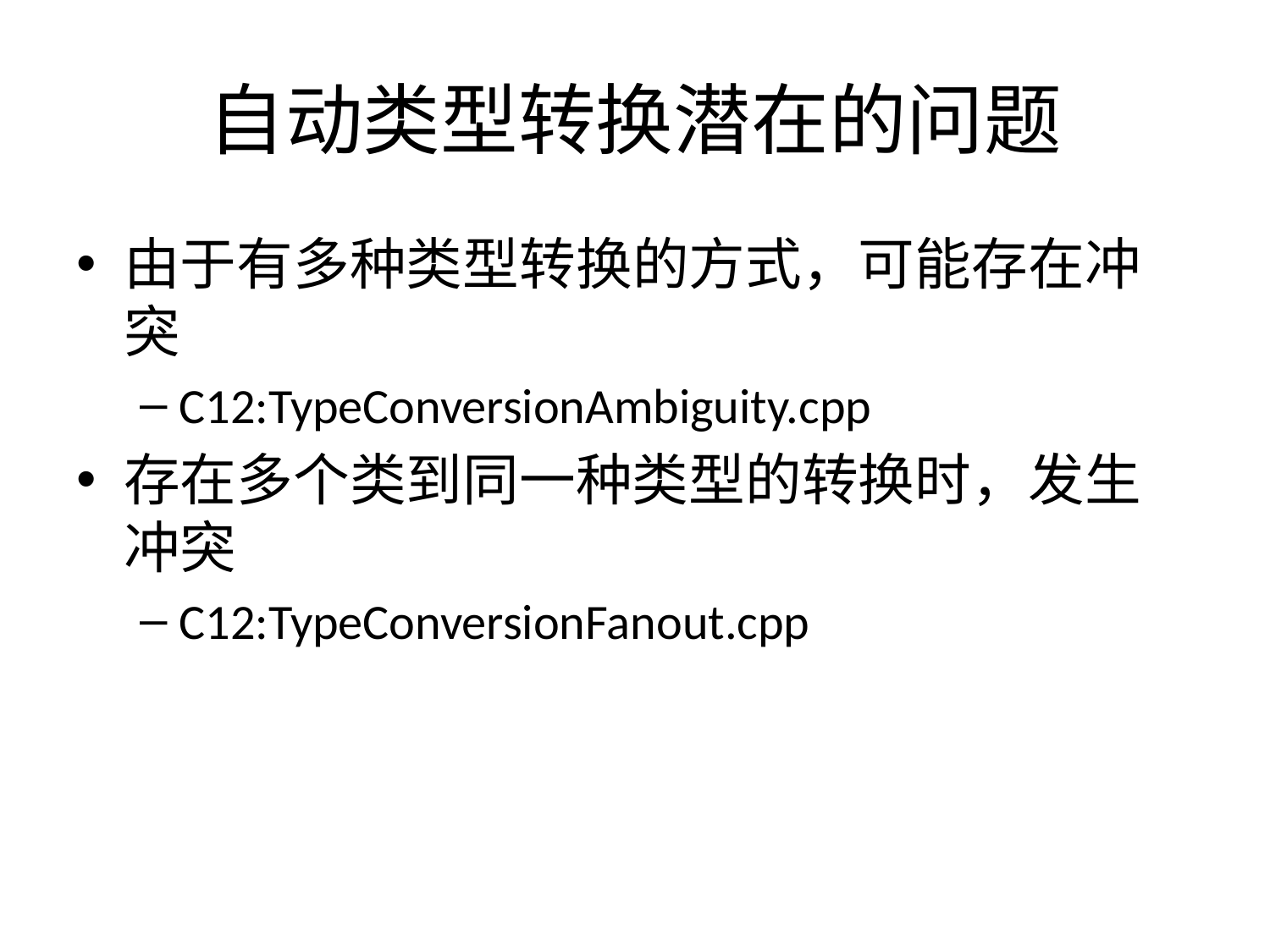

# 自动类型转换潜在的问题
由于有多种类型转换的方式，可能存在冲突
C12:TypeConversionAmbiguity.cpp
存在多个类到同一种类型的转换时，发生冲突
C12:TypeConversionFanout.cpp